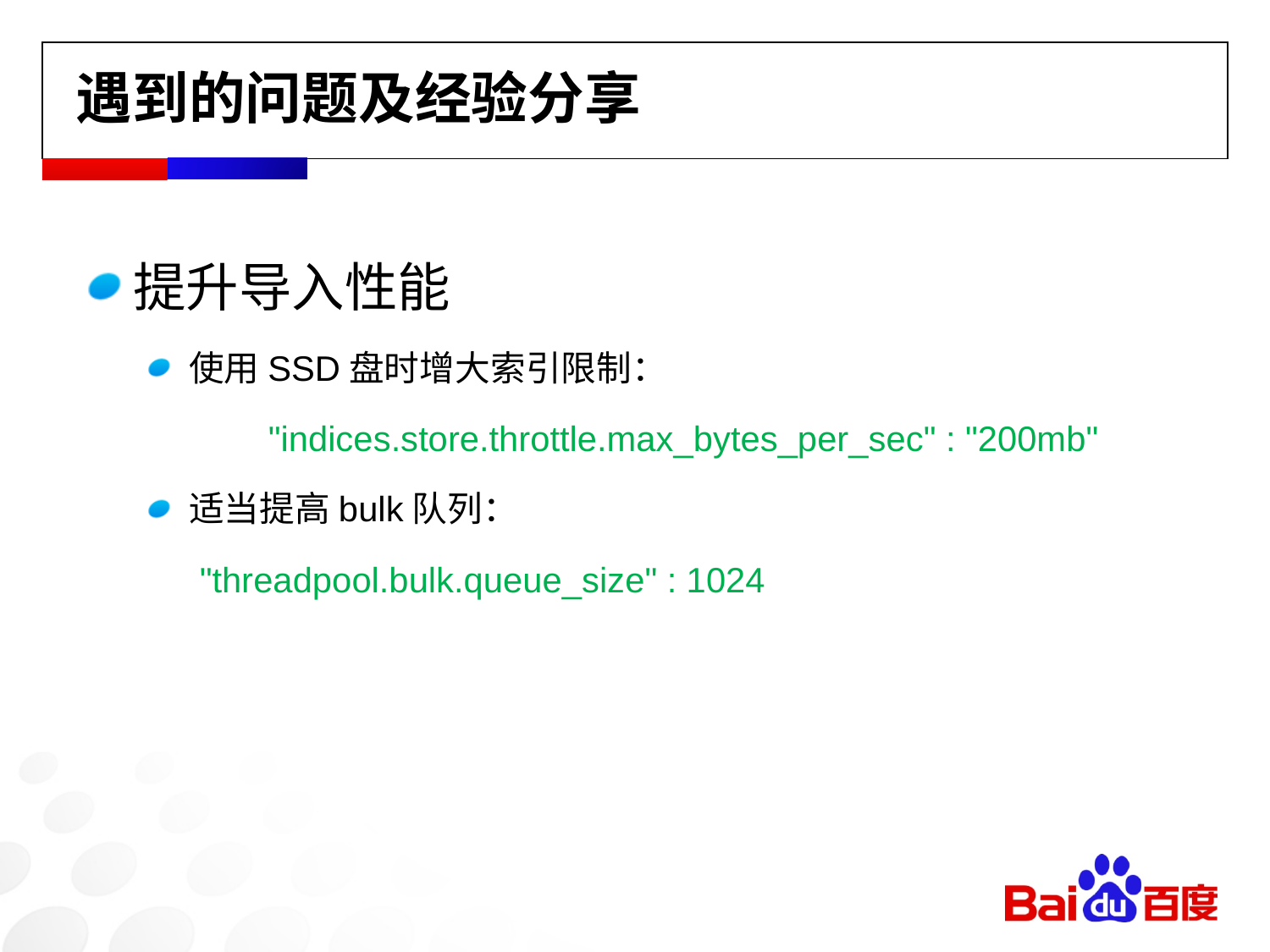

遇到的问题及经验分享
提升导入性能
使用SSD盘时增大索引限制：
	"indices.store.throttle.max_bytes_per_sec" : "200mb"
适当提高bulk队列：
      "threadpool.bulk.queue_size" : 1024